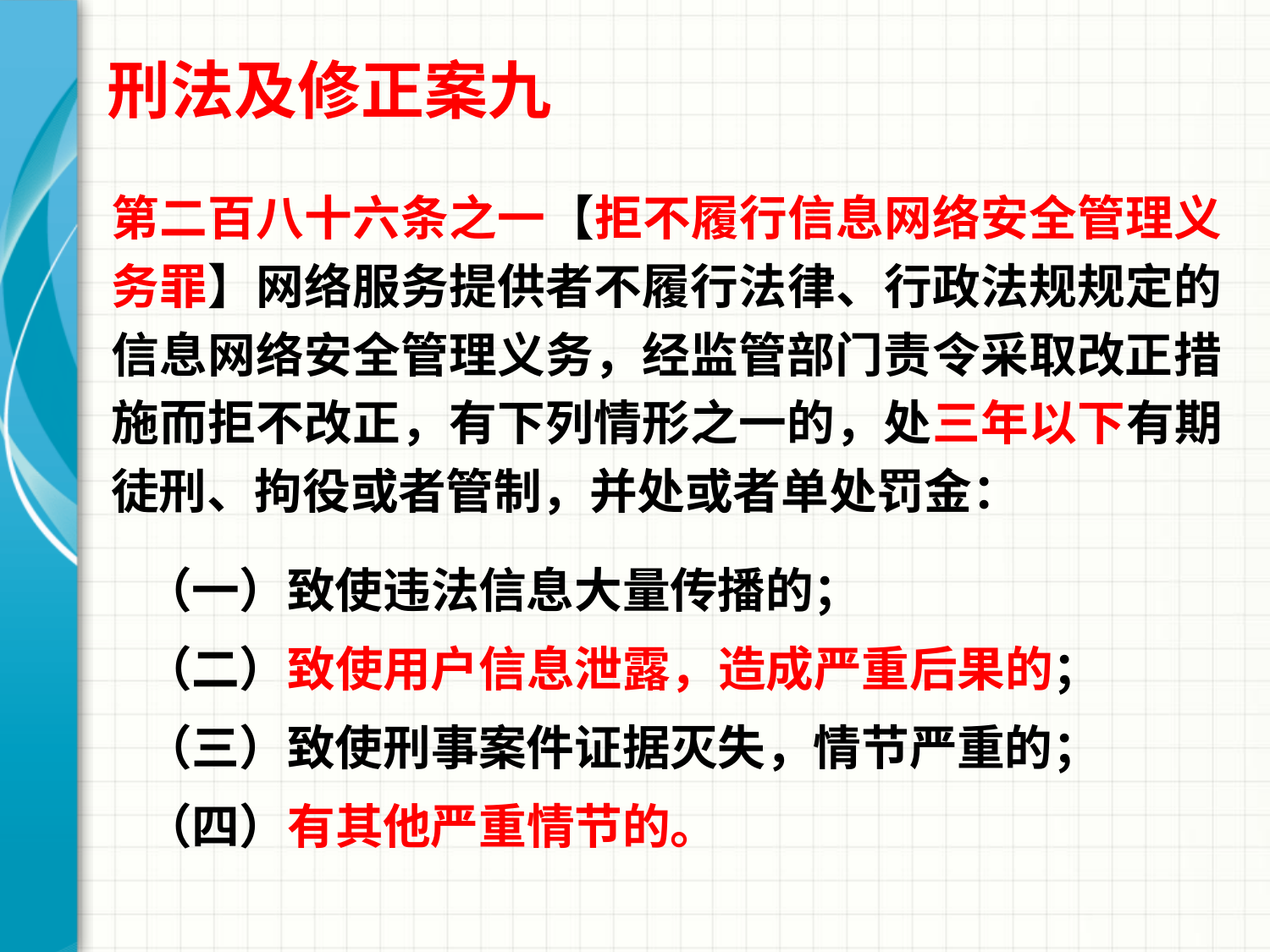

刑法及修正案九
第二百八十六条之一【拒不履行信息网络安全管理义务罪】网络服务提供者不履行法律、行政法规规定的信息网络安全管理义务，经监管部门责令采取改正措施而拒不改正，有下列情形之一的，处三年以下有期徒刑、拘役或者管制，并处或者单处罚金：
  （一）致使违法信息大量传播的；
  （二）致使用户信息泄露，造成严重后果的；
  （三）致使刑事案件证据灭失，情节严重的；
  （四）有其他严重情节的。